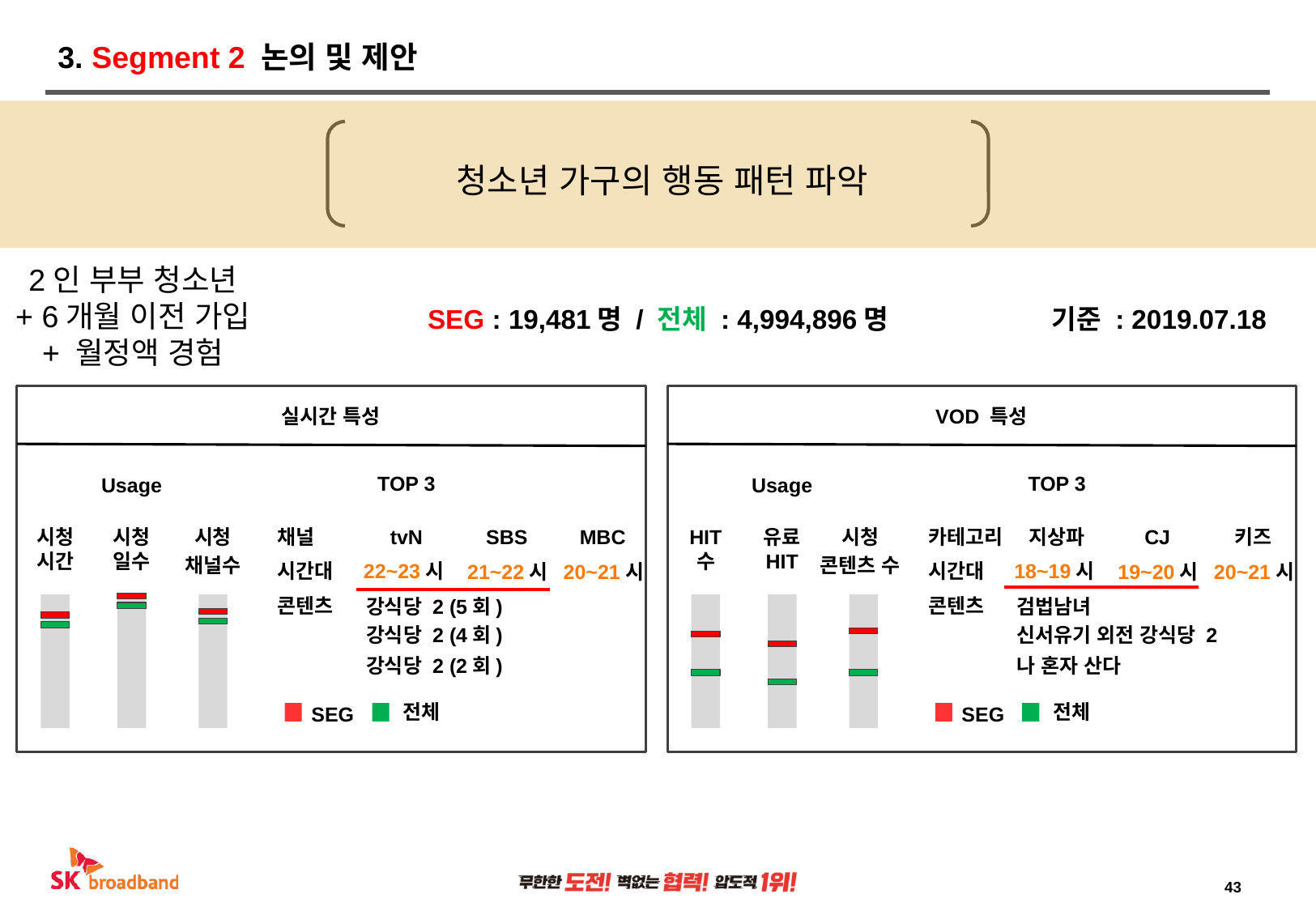

# 3. Segment 2 논의 및 제안

청소년 가구의 행동 패턴 파악
2인 부부 청소년
+ 6개월 이전 가입
+ 월정액 경험
SEG : 19,481명 / 전체 : 4,994,896명
기준 : 2019.07.18

실시간 특성
TOP 3
Usage
채널
tvN
MBC
시청 시간
시청 일수
시청
채널수
SBS
시간대
22~23시
21~22시
20~21시
콘텐츠
강식당 2 (5회)

강식당 2 (4회)
강식당 2 (2회)
VOD 특성
TOP 3
Usage
카테고리
지상파
키즈
HIT 수
유료 HIT
시청
콘텐츠 수
CJ
시간대
18~19시
19~20시
20~21시
콘텐츠
검법남녀

신서유기 외전 강식당 2
나 혼자 산다
전체
전체
SEG
SEG